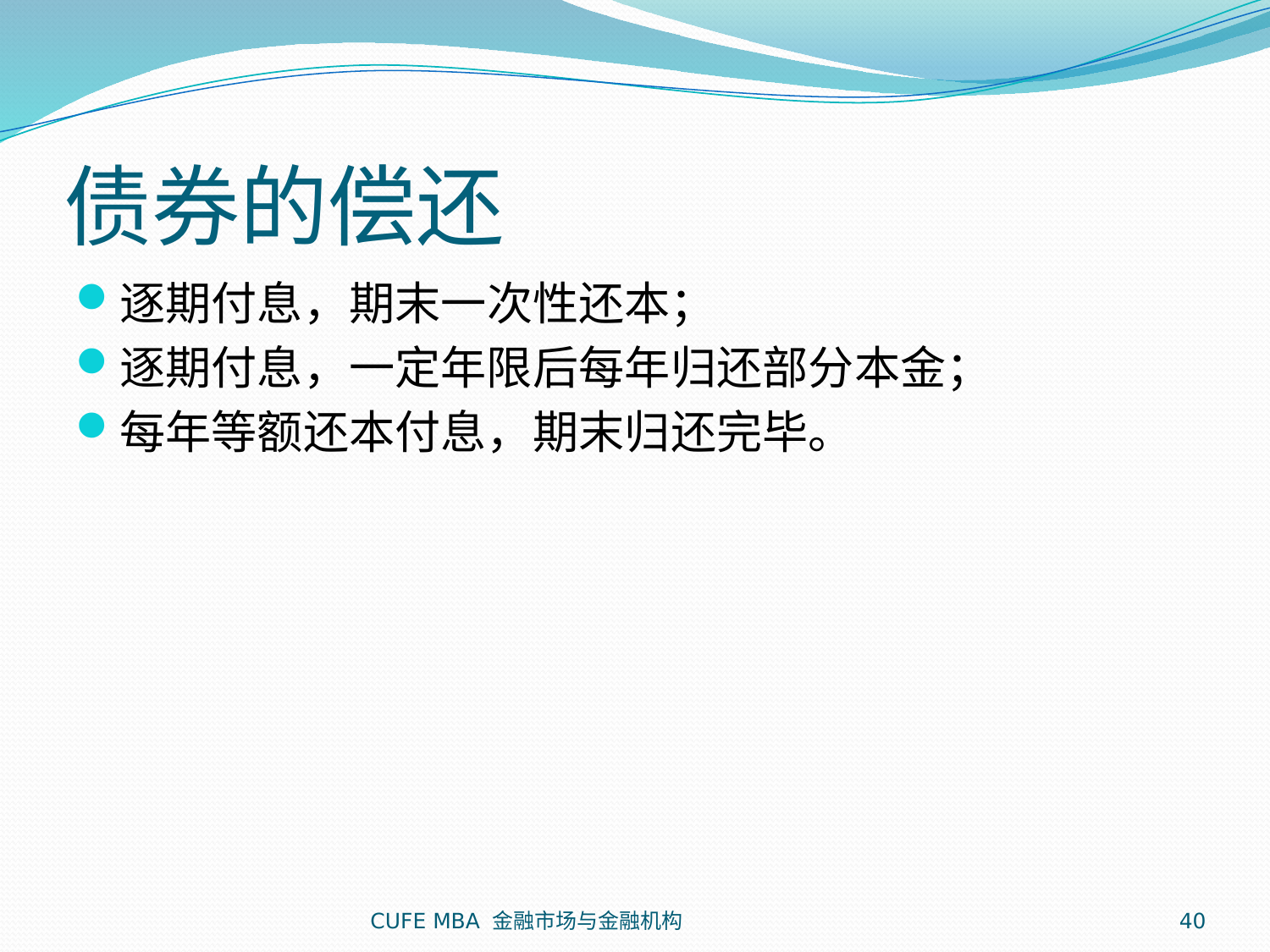

# 债券的偿还
逐期付息，期末一次性还本；
逐期付息，一定年限后每年归还部分本金；
每年等额还本付息，期末归还完毕。
CUFE MBA 金融市场与金融机构
40